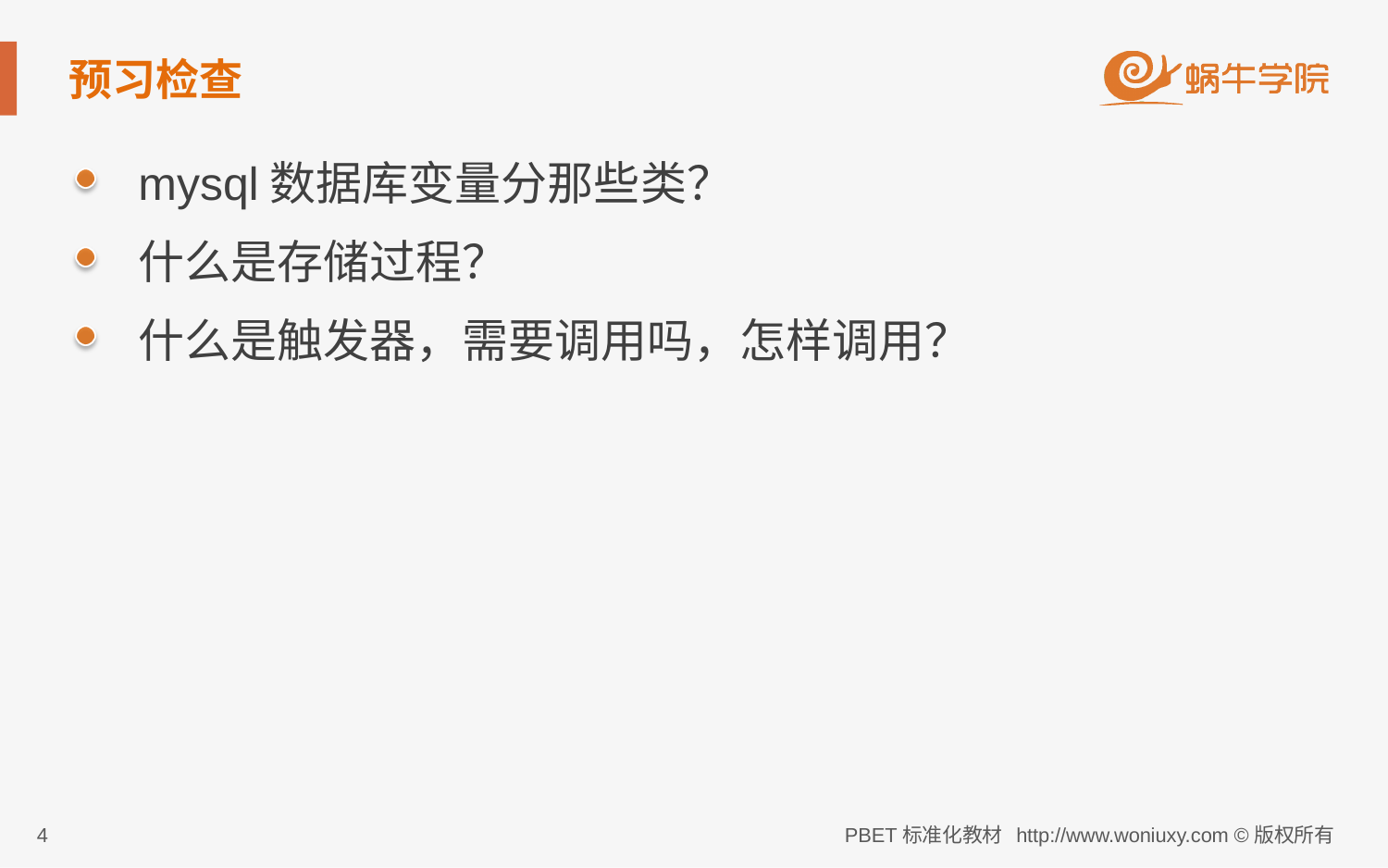

# 预习检查
mysql数据库变量分那些类？
什么是存储过程？
什么是触发器，需要调用吗，怎样调用？